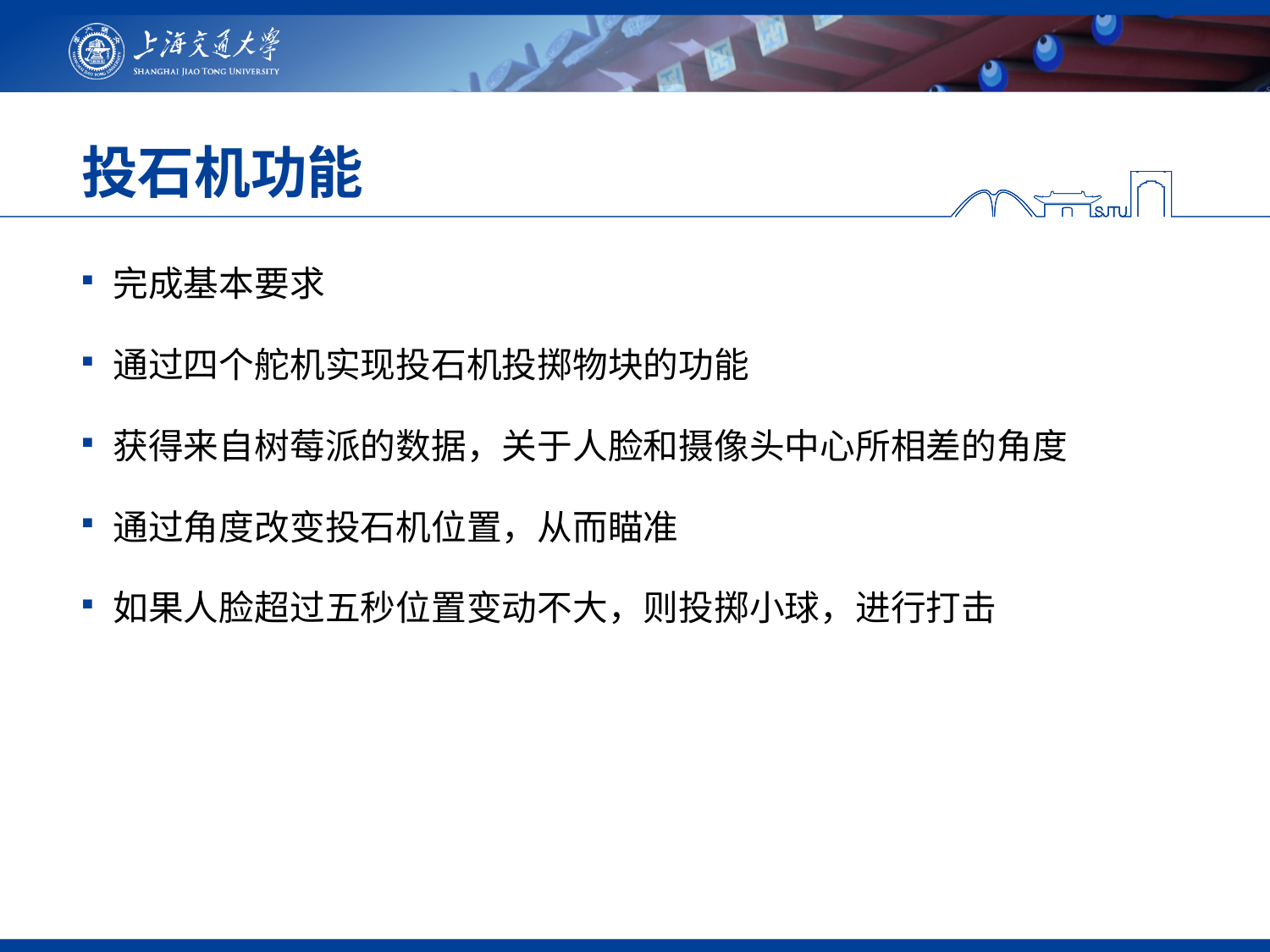

# 投石机功能
完成基本要求
通过四个舵机实现投石机投掷物块的功能
获得来自树莓派的数据，关于人脸和摄像头中心所相差的角度
通过角度改变投石机位置，从而瞄准
如果人脸超过五秒位置变动不大，则投掷小球，进行打击